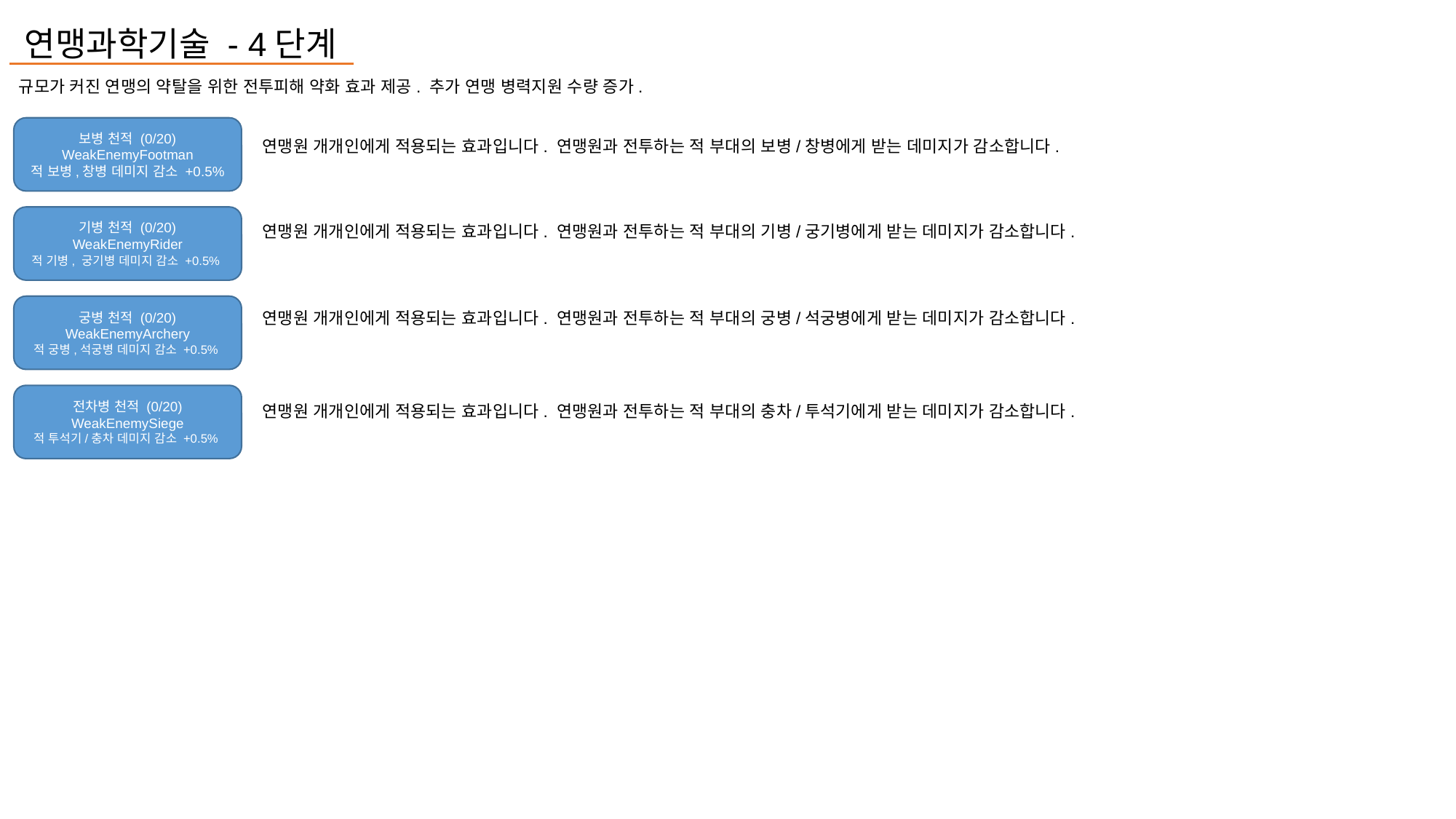

연맹과학기술 - 4단계
규모가 커진 연맹의 약탈을 위한 전투피해 약화 효과 제공. 추가 연맹 병력지원 수량 증가.
보병 천적 (0/20)
WeakEnemyFootman
적 보병,창병 데미지 감소 +0.5%
연맹원 개개인에게 적용되는 효과입니다. 연맹원과 전투하는 적 부대의 보병/창병에게 받는 데미지가 감소합니다.
연맹원 개개인에게 적용되는 효과입니다. 연맹원과 전투하는 적 부대의 기병/궁기병에게 받는 데미지가 감소합니다.
기병 천적 (0/20)
WeakEnemyRider
적 기병, 궁기병 데미지 감소 +0.5%
연맹원 개개인에게 적용되는 효과입니다. 연맹원과 전투하는 적 부대의 궁병/석궁병에게 받는 데미지가 감소합니다.
궁병 천적 (0/20)
WeakEnemyArchery
적 궁병,석궁병 데미지 감소 +0.5%
전차병 천적 (0/20)
WeakEnemySiege
적 투석기/충차 데미지 감소 +0.5%
연맹원 개개인에게 적용되는 효과입니다. 연맹원과 전투하는 적 부대의 충차/투석기에게 받는 데미지가 감소합니다.